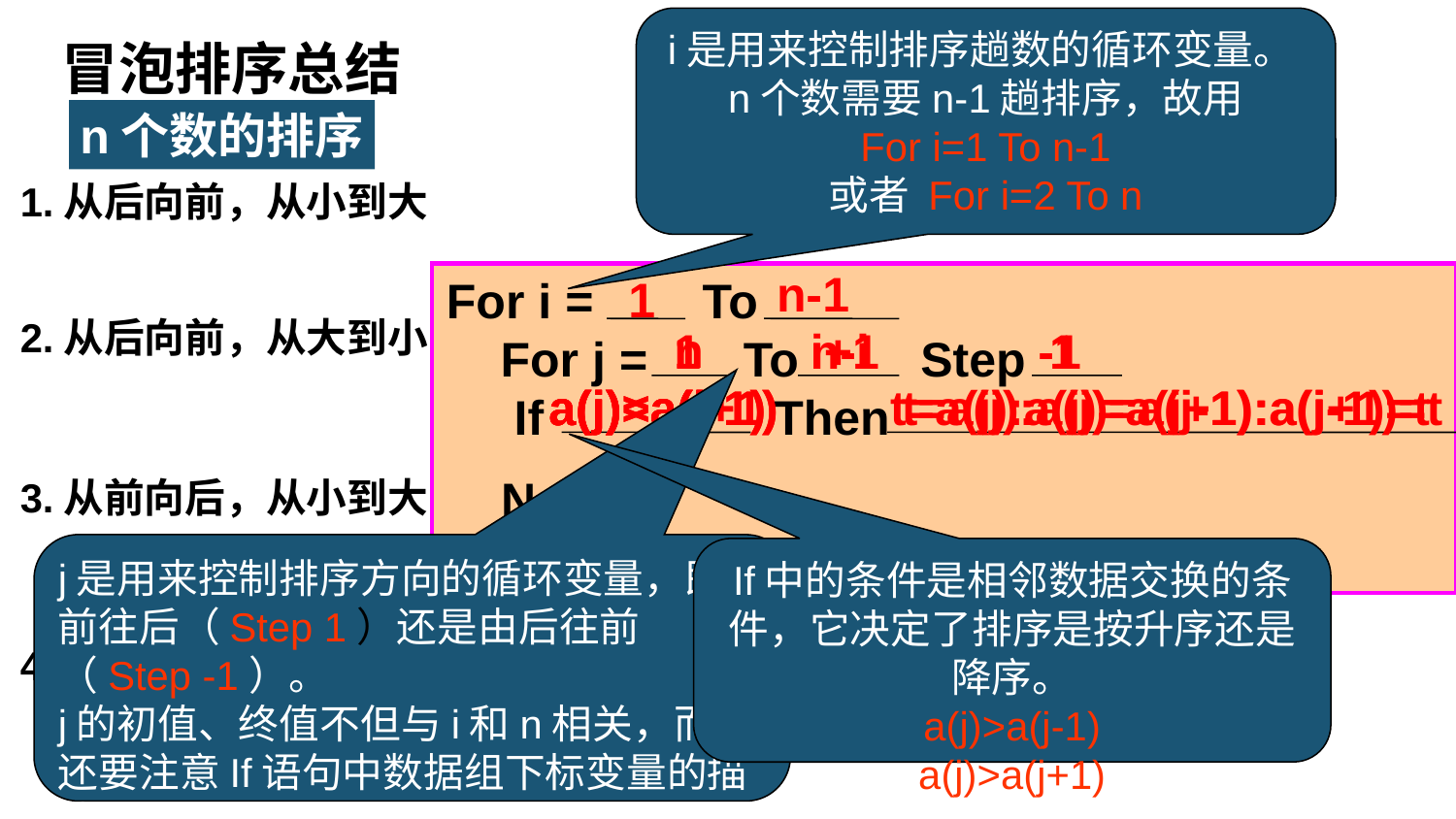

i是用来控制排序趟数的循环变量。n个数需要n-1趟排序，故用
For i=1 To n-1
或者 For i=2 To n
冒泡排序总结
n个数的排序
1.从后向前，从小到大
n-1
1
For i =        To
    For j =       To         Step
     If                 Then
    Next j
Next i

2.从后向前，从大到小
n
1
i+1
n-i
-1
1
a(j)<a(j-1)
a(j)>a(j-1)
a(j)>a(j+1)
a(j)<a(j+1)
t=a(j):a(j)=a(j+1):a(j+1)=t
t=a(j):a(j)=a(j-1):a(j-1)=t
3.从前向后，从小到大
j是用来控制排序方向的循环变量，即由前往后（Step 1）还是由后往前（Step -1）。
j的初值、终值不但与i和n相关，而且还要注意If语句中数据组下标变量的描述。
If中的条件是相邻数据交换的条件，它决定了排序是按升序还是降序。
a(j)>a(j-1)
a(j)>a(j+1)
4.从前向后，从大到小